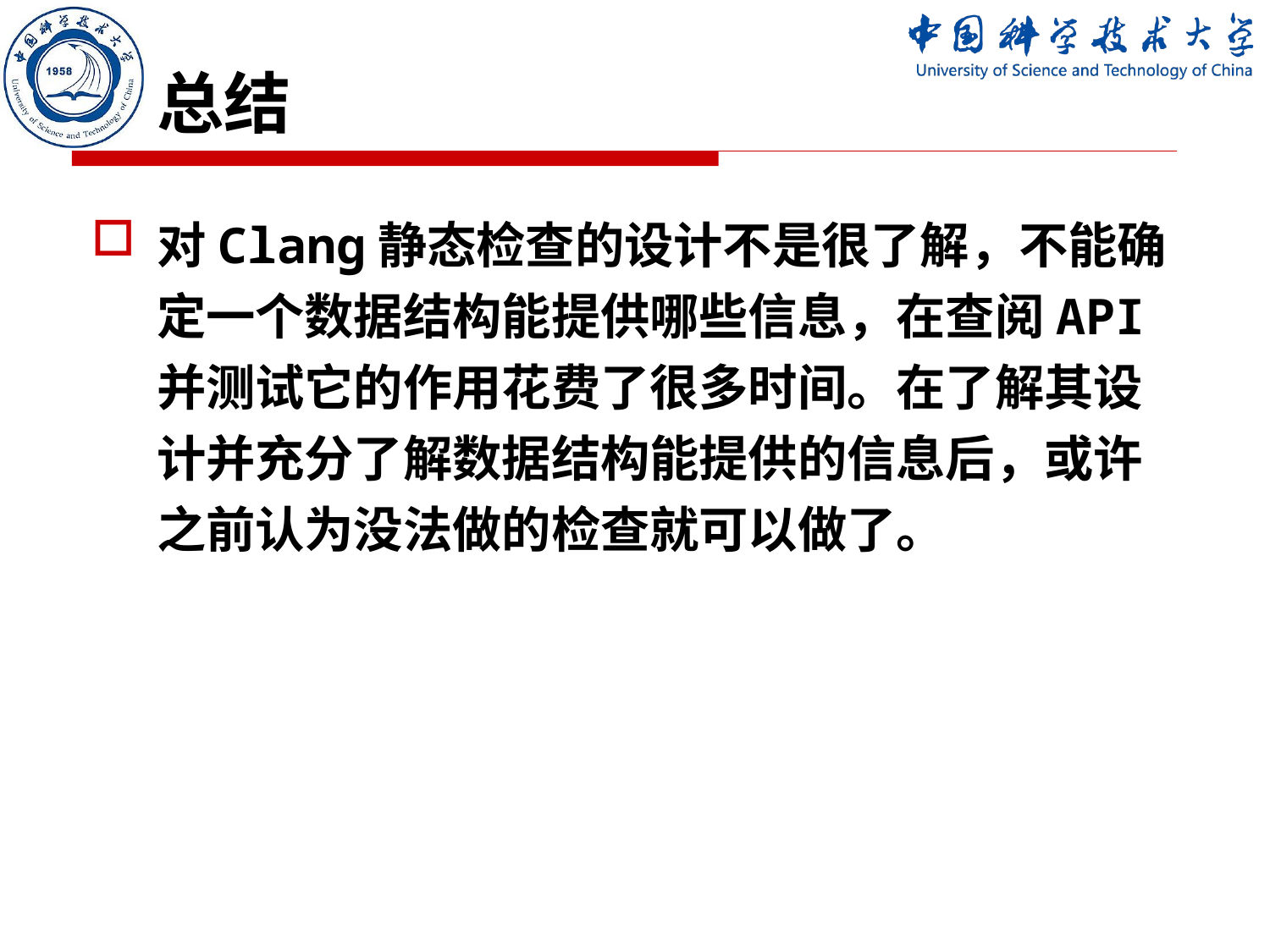

# 总结
对Clang静态检查的设计不是很了解，不能确定一个数据结构能提供哪些信息，在查阅API并测试它的作用花费了很多时间。在了解其设计并充分了解数据结构能提供的信息后，或许之前认为没法做的检查就可以做了。

66